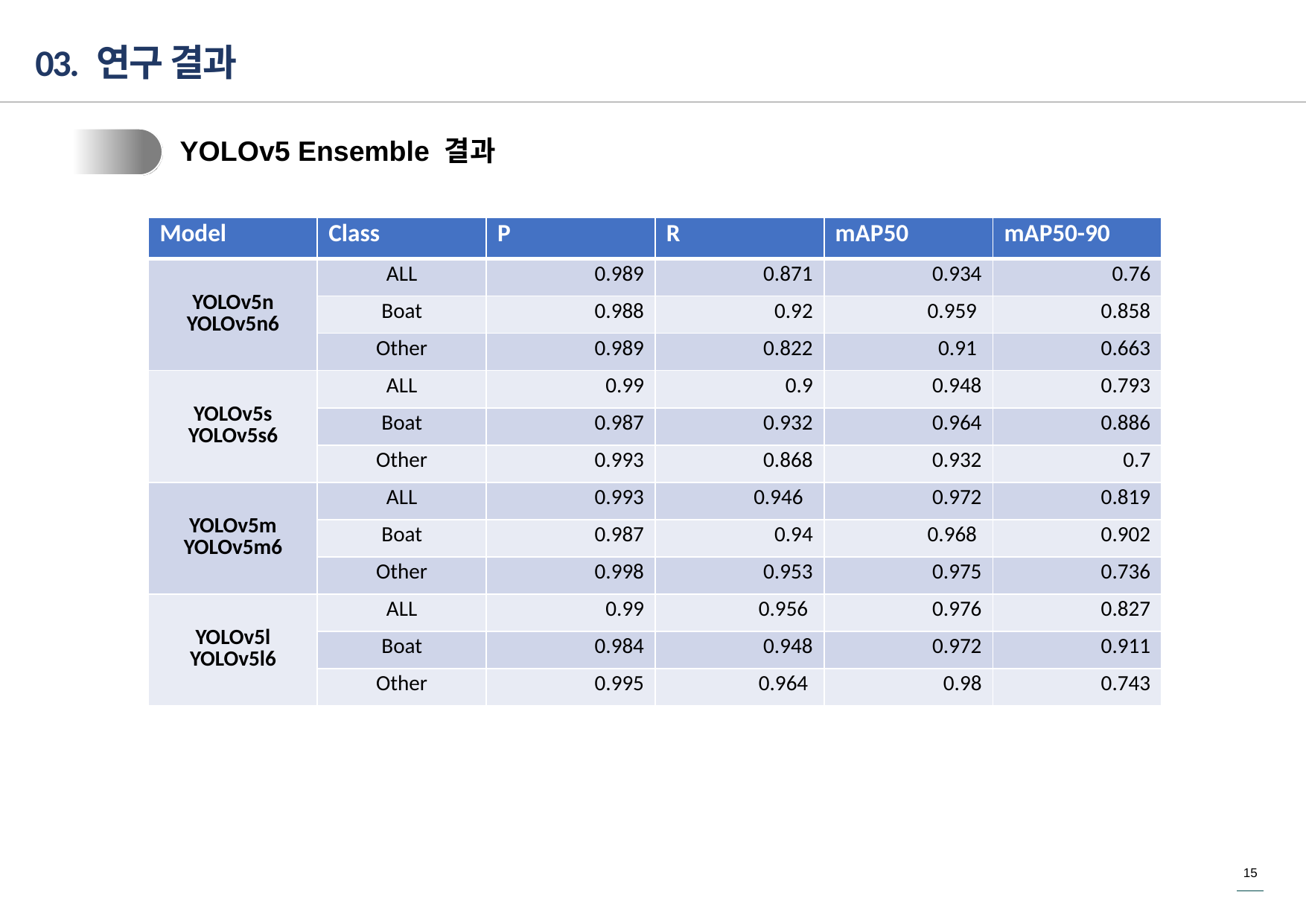

03. 연구 결과

2
YOLOv5 Ensemble 결과
| Model | Class | P | R | mAP50 | mAP50-90 |
| --- | --- | --- | --- | --- | --- |
| YOLOv5n YOLOv5n6 | ALL | 0.989 | 0.871 | 0.934 | 0.76 |
|  | Boat | 0.988 | 0.92 | 0.959 | 0.858 |
|  | Other | 0.989 | 0.822 | 0.91 | 0.663 |
| YOLOv5s YOLOv5s6 | ALL | 0.99 | 0.9 | 0.948 | 0.793 |
|  | Boat | 0.987 | 0.932 | 0.964 | 0.886 |
|  | Other | 0.993 | 0.868 | 0.932 | 0.7 |
| YOLOv5m YOLOv5m6 | ALL | 0.993 | 0.946 | 0.972 | 0.819 |
|  | Boat | 0.987 | 0.94 | 0.968 | 0.902 |
|  | Other | 0.998 | 0.953 | 0.975 | 0.736 |
| YOLOv5l YOLOv5l6 | ALL | 0.99 | 0.956 | 0.976 | 0.827 |
|  | Boat | 0.984 | 0.948 | 0.972 | 0.911 |
|  | Other | 0.995 | 0.964 | 0.98 | 0.743 |